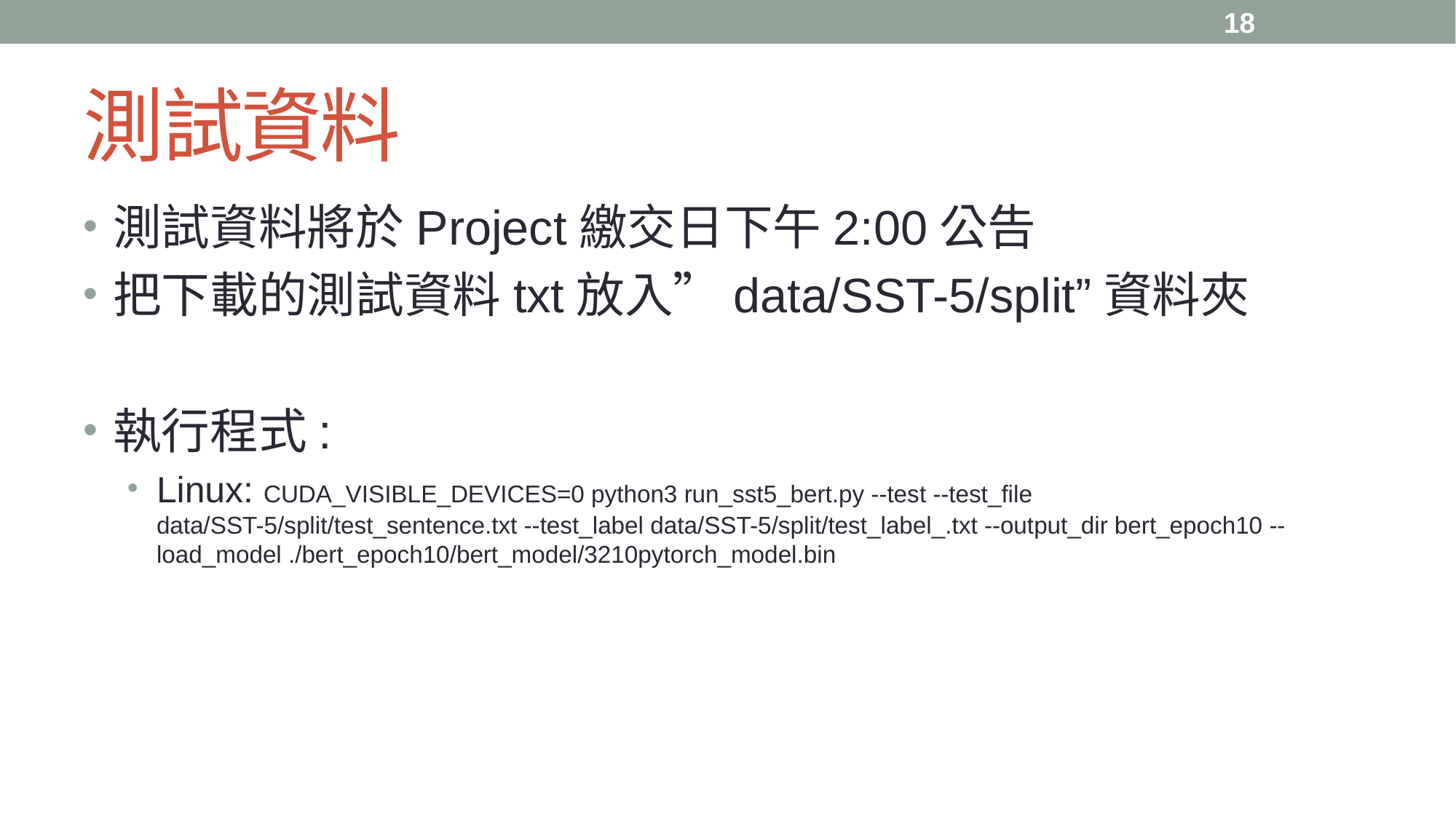

18
# 測試資料
測試資料將於Project繳交日下午2:00公告
把下載的測試資料txt放入”data/SST-5/split”資料夾

執行程式:
Linux: CUDA_VISIBLE_DEVICES=0 python3 run_sst5_bert.py --test --test_file data/SST-5/split/test_sentence.txt --test_label data/SST-5/split/test_label_.txt --output_dir bert_epoch10 --load_model ./bert_epoch10/bert_model/3210pytorch_model.bin